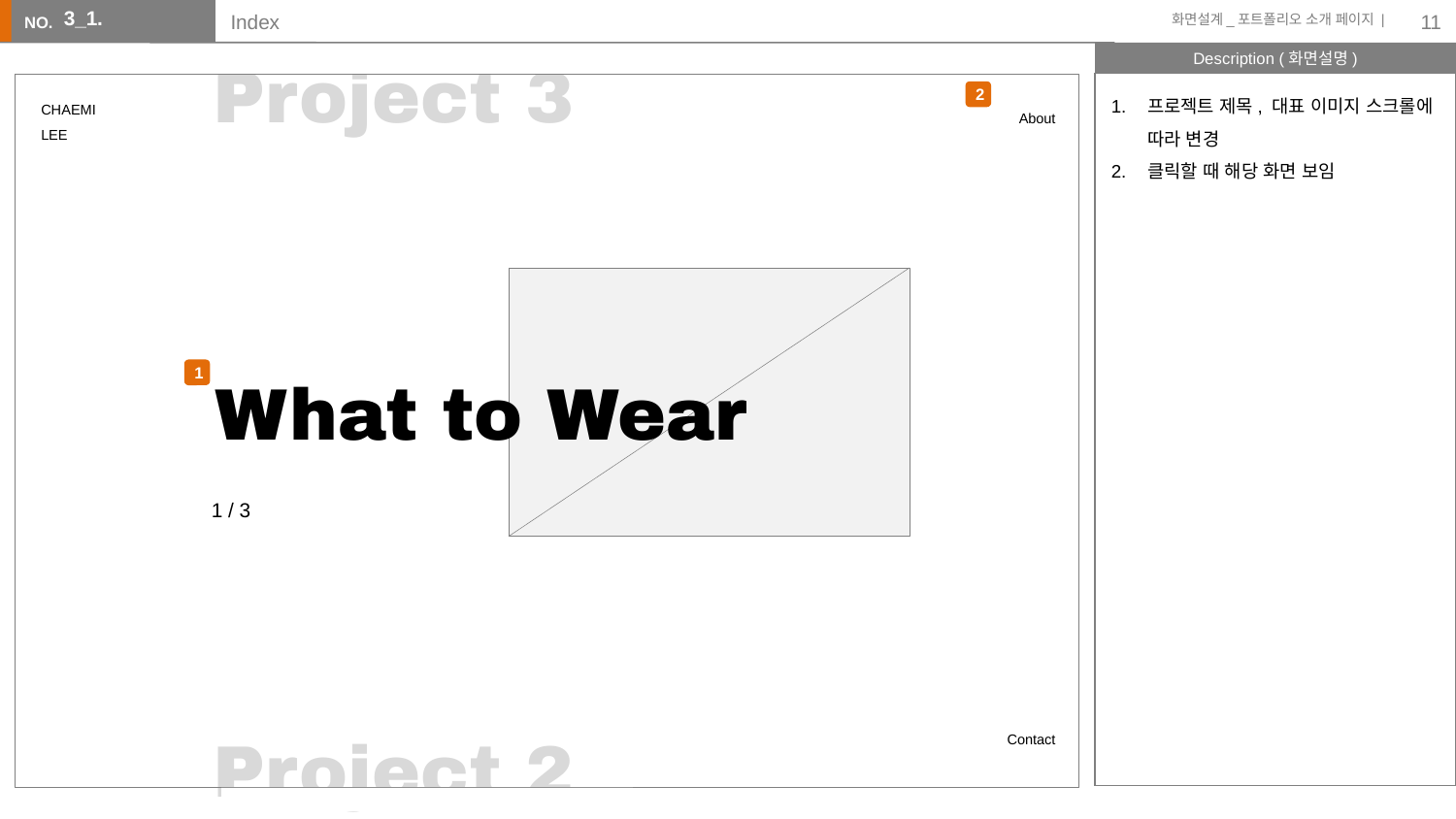

11
3_1.
# Index
Project 3

프로젝트 제목, 대표 이미지 스크롤에 따라 변경
클릭할 때 해당 화면 보임
2
CHAEMI
LEE
About

1
What to Wear
1 / 3
Project 2
Contact